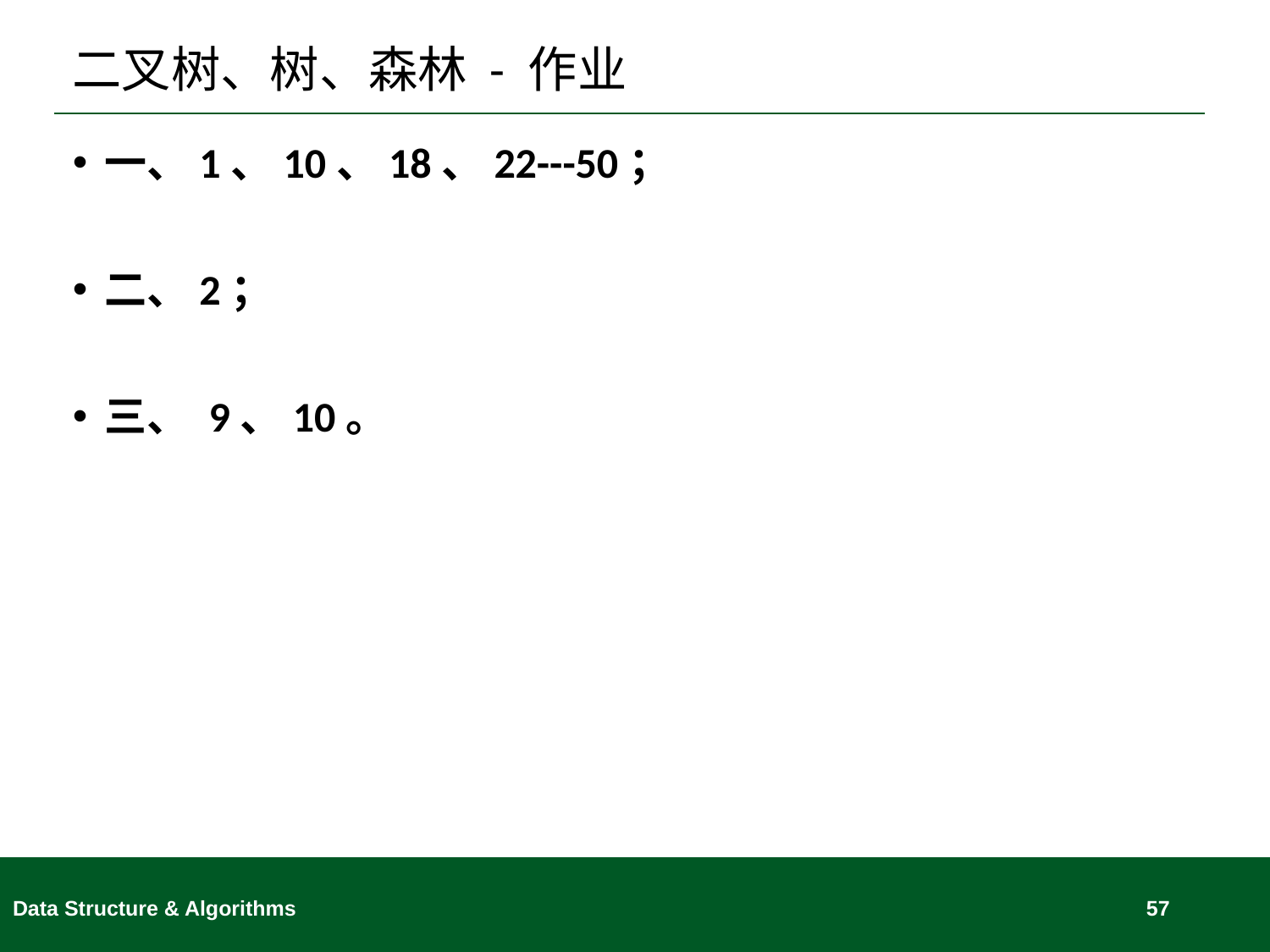

# 二叉树、树、森林 - 作业
一、1、10、18、22---50；

二、2；

三、 9、10。
Data Structure & Algorithms
57